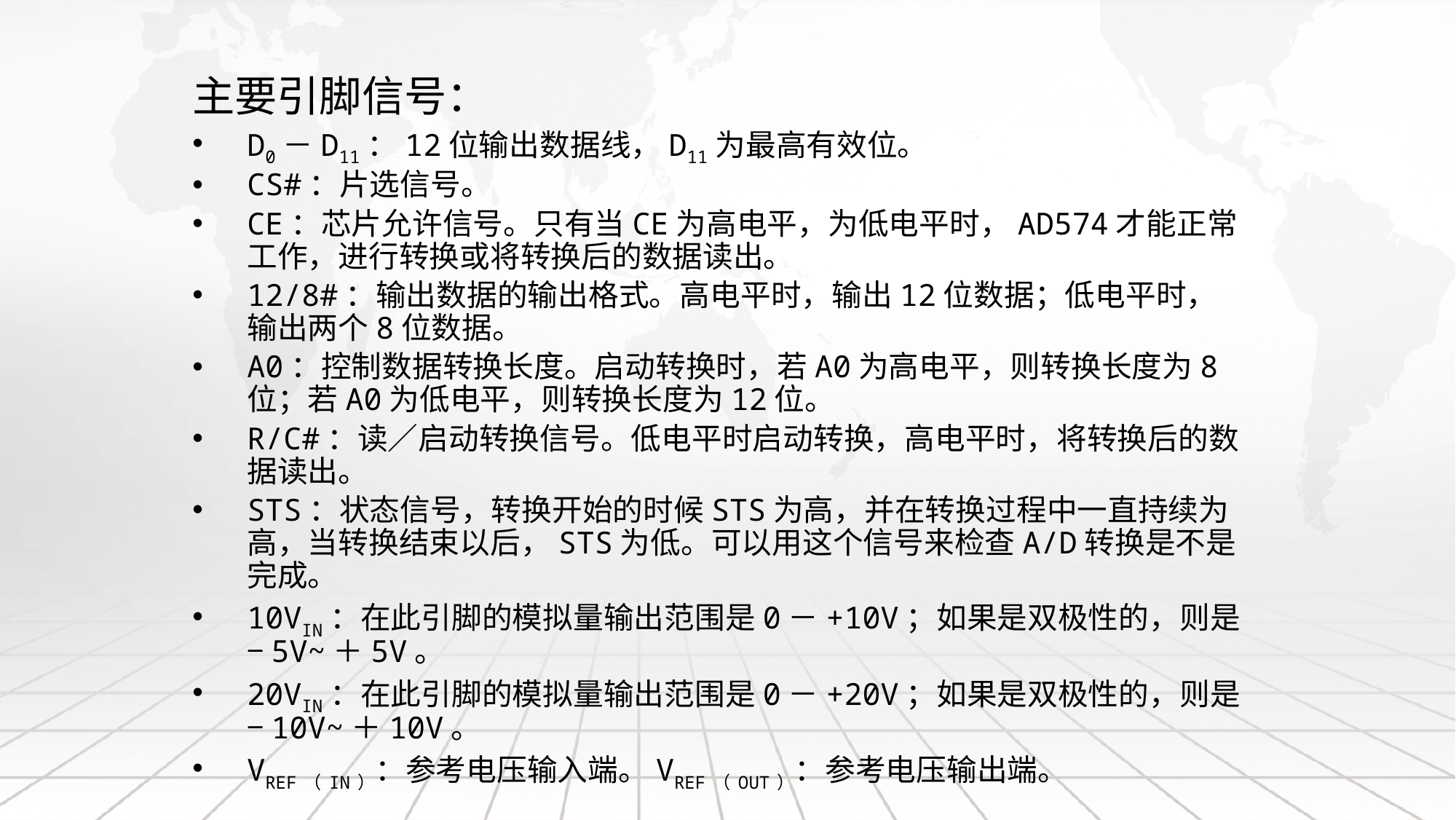

主要引脚信号：
D0－D11：12位输出数据线，D11为最高有效位。
CS#：片选信号。
CE：芯片允许信号。只有当CE为高电平，为低电平时，AD574才能正常工作，进行转换或将转换后的数据读出。
12/8#：输出数据的输出格式。高电平时，输出12位数据；低电平时，输出两个8位数据。
A0：控制数据转换长度。启动转换时，若A0为高电平，则转换长度为8位；若A0为低电平，则转换长度为12位。
R/C#：读／启动转换信号。低电平时启动转换，高电平时，将转换后的数据读出。
STS：状态信号，转换开始的时候STS为高，并在转换过程中一直持续为高，当转换结束以后，STS为低。可以用这个信号来检查A/D转换是不是完成。
10VIN：在此引脚的模拟量输出范围是0－+10V；如果是双极性的，则是−5V~＋5V。
20VIN：在此引脚的模拟量输出范围是0－+20V；如果是双极性的，则是−10V~＋10V。
VREF（IN）：参考电压输入端。VREF（OUT）：参考电压输出端。